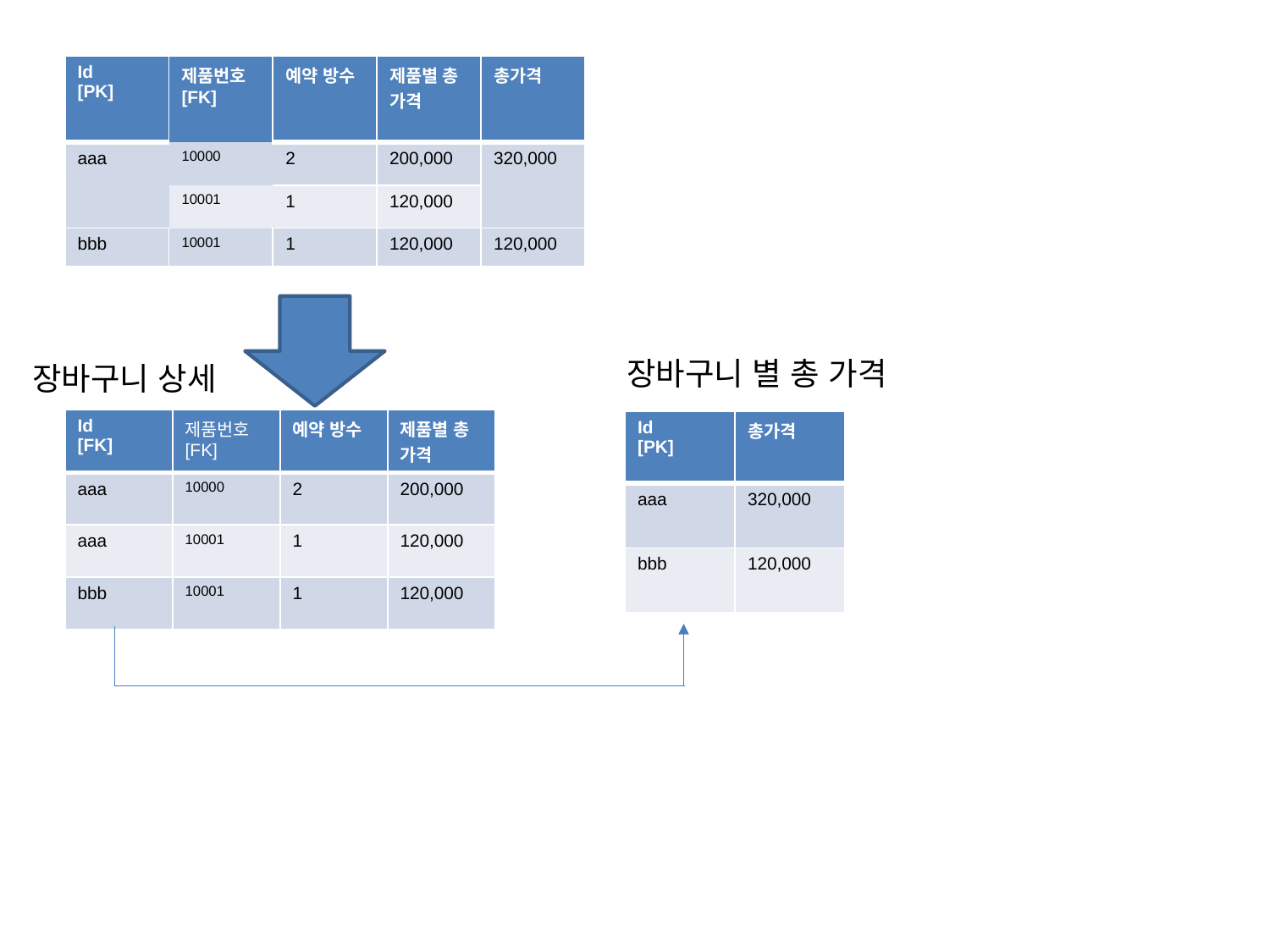

| Id [PK] | 제품번호[FK] | 예약 방수 | 제품별 총 가격 | 총가격 |
| --- | --- | --- | --- | --- |
| aaa | 10000 | 2 | 200,000 | 320,000 |
|  | 10001 | 1 | 120,000 |  |
| bbb | 10001 | 1 | 120,000 | 120,000 |

장바구니 별 총 가격
장바구니 상세
| Id [FK] | 제품번호[FK] | 예약 방수 | 제품별 총 가격 |
| --- | --- | --- | --- |
| aaa | 10000 | 2 | 200,000 |
| aaa | 10001 | 1 | 120,000 |
| bbb | 10001 | 1 | 120,000 |
| Id [PK] | 총가격 |
| --- | --- |
| aaa | 320,000 |
| bbb | 120,000 |